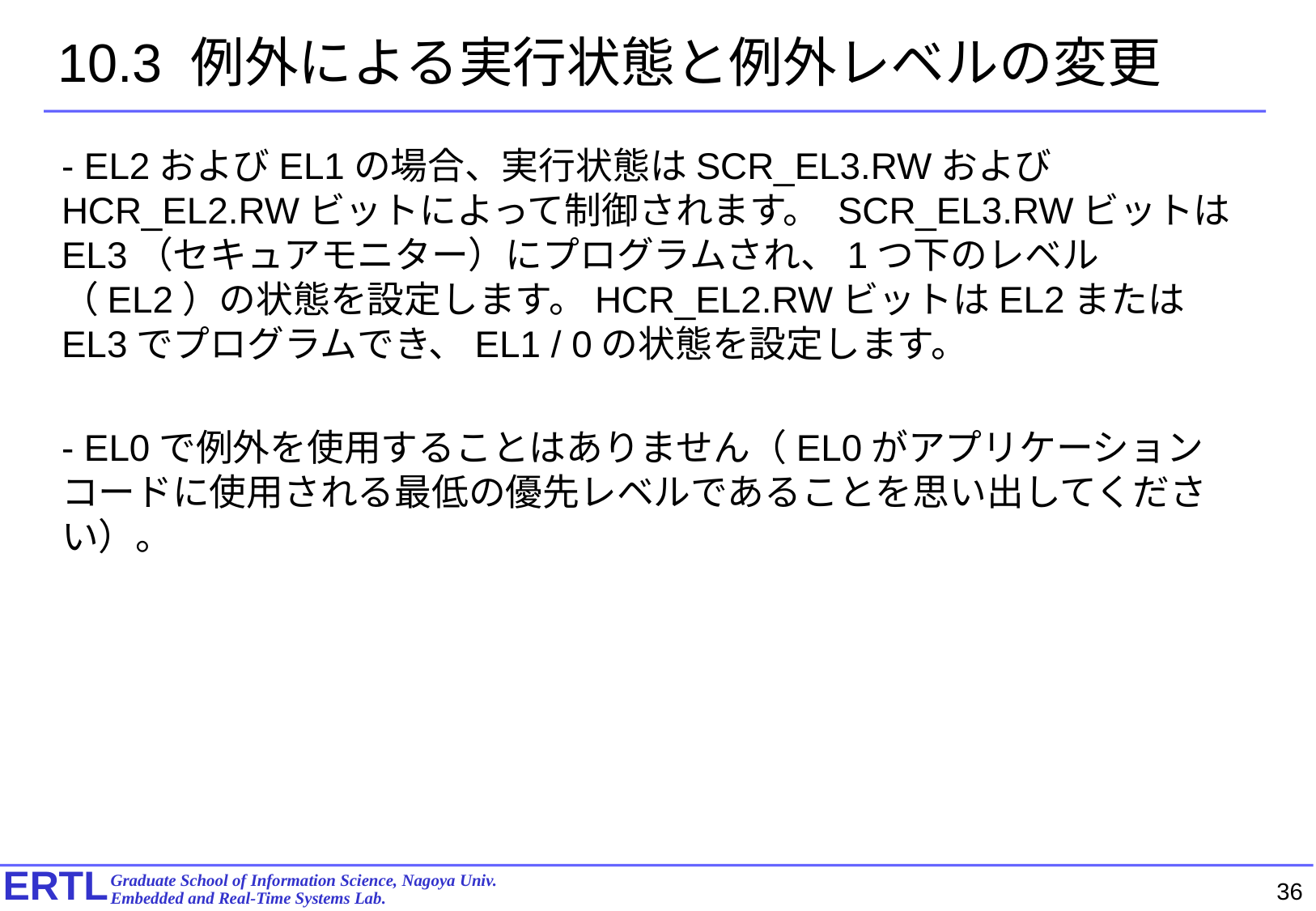

# 10.3 例外による実行状態と例外レベルの変更
- EL2およびEL1の場合、実行状態はSCR_EL3.RWおよびHCR_EL2.RWビットによって制御されます。 SCR_EL3.RWビットはEL3（セキュアモニター）にプログラムされ、1つ下のレベル（EL2）の状態を設定します。HCR_EL2.RWビットはEL2またはEL3でプログラムでき、EL1 / 0の状態を設定します。

- EL0で例外を使用することはありません（EL0がアプリケーションコードに使用される最低の優先レベルであることを思い出してください）。
36